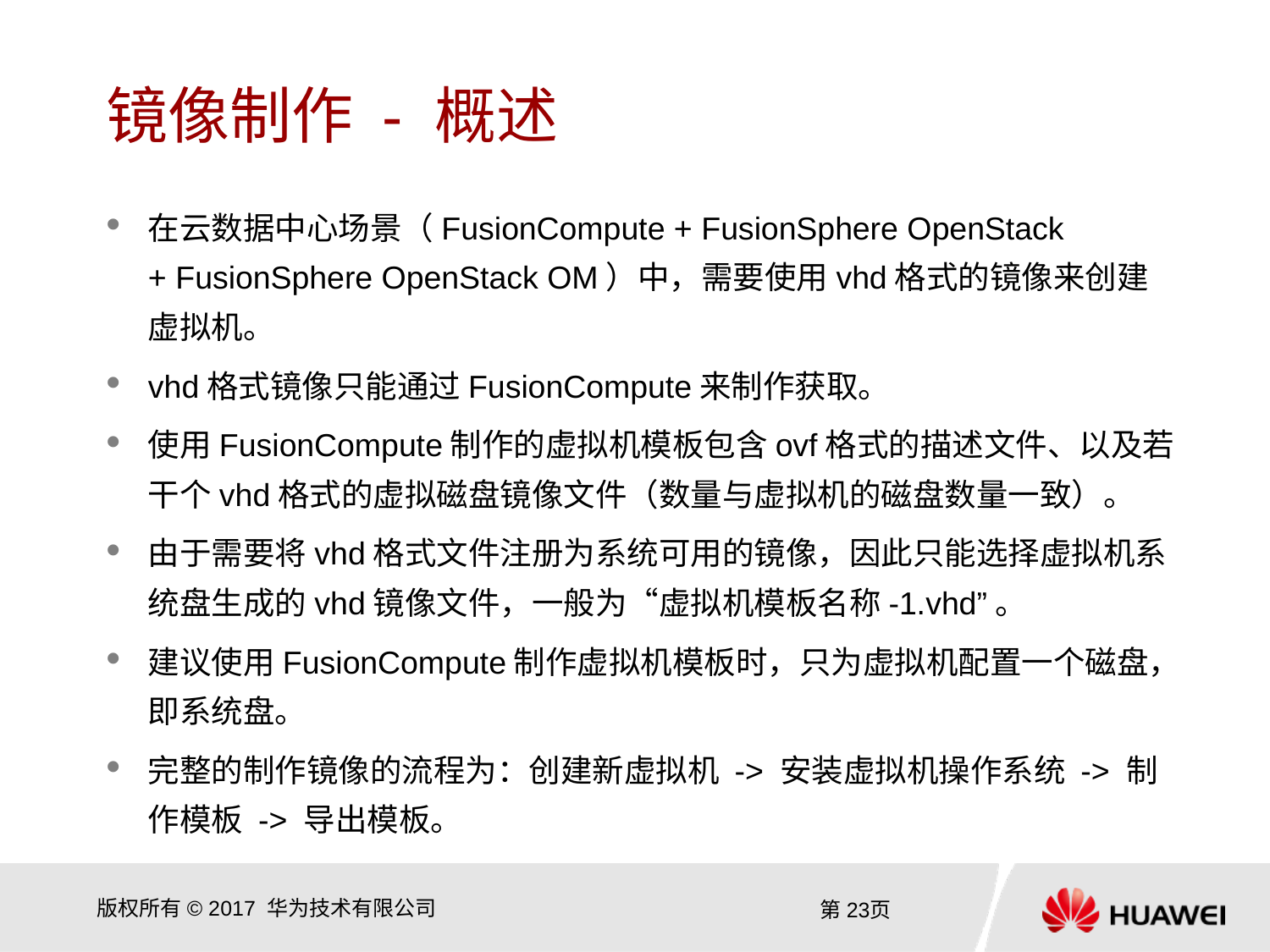

# 镜像制作 - 概述
在云数据中心场景（FusionCompute + FusionSphere OpenStack + FusionSphere OpenStack OM）中，需要使用vhd格式的镜像来创建    虚拟机。
vhd格式镜像只能通过FusionCompute来制作获取。
使用FusionCompute制作的虚拟机模板包含ovf格式的描述文件、以及若干个vhd格式的虚拟磁盘镜像文件（数量与虚拟机的磁盘数量一致）。
由于需要将vhd格式文件注册为系统可用的镜像，因此只能选择虚拟机系统盘生成的vhd镜像文件，一般为“虚拟机模板名称-1.vhd”。
建议使用FusionCompute制作虚拟机模板时，只为虚拟机配置一个磁盘，即系统盘。
完整的制作镜像的流程为：创建新虚拟机 -> 安装虚拟机操作系统 -> 制作模板 -> 导出模板。